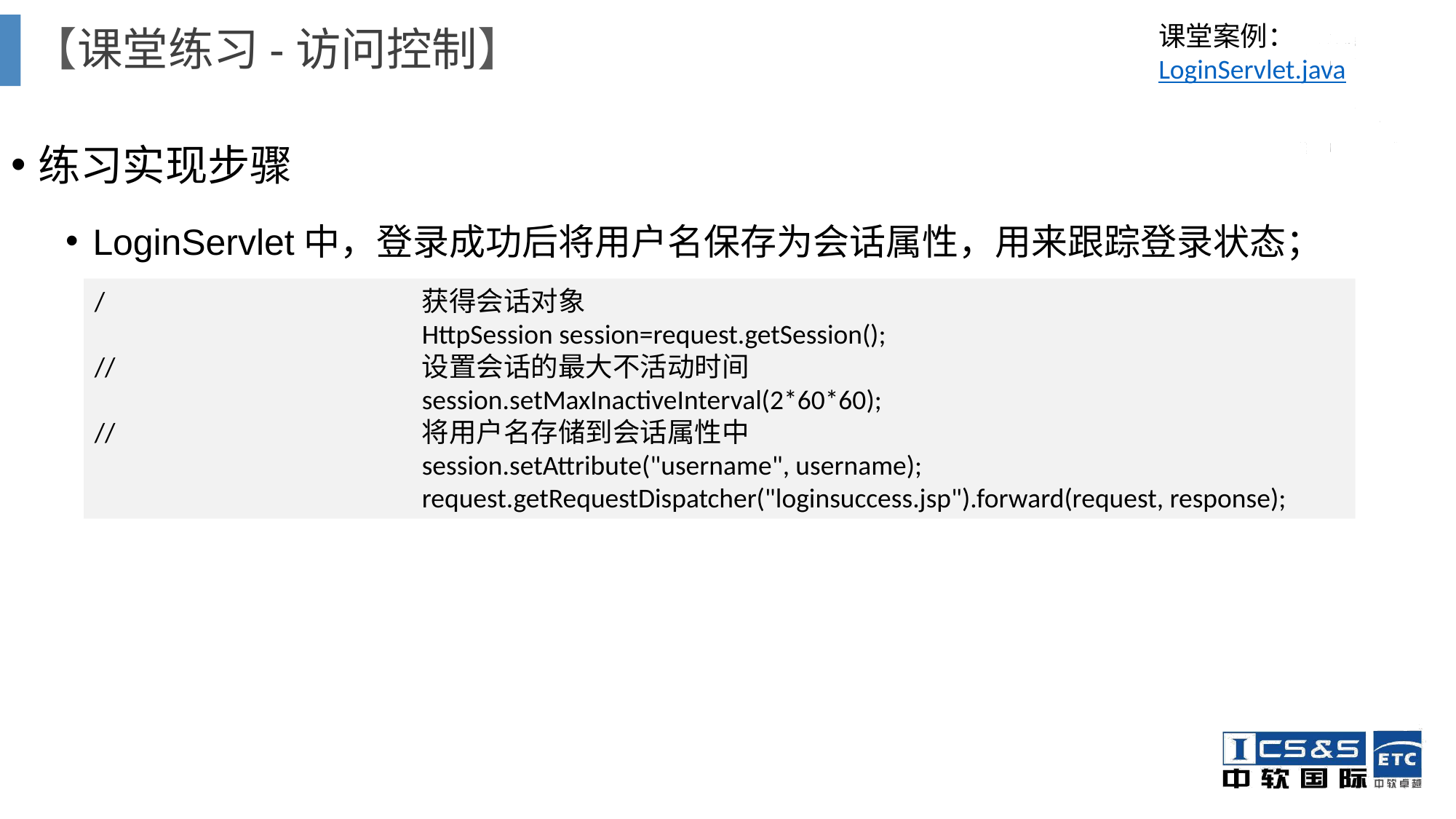

# 【课堂练习-访问控制】
课堂案例：LoginServlet.java
练习实现步骤
LoginServlet中，登录成功后将用户名保存为会话属性，用来跟踪登录状态；

/			获得会话对象
			HttpSession session=request.getSession();
//			设置会话的最大不活动时间
			session.setMaxInactiveInterval(2*60*60);
//			将用户名存储到会话属性中
			session.setAttribute("username", username);
			request.getRequestDispatcher("loginsuccess.jsp").forward(request, response);